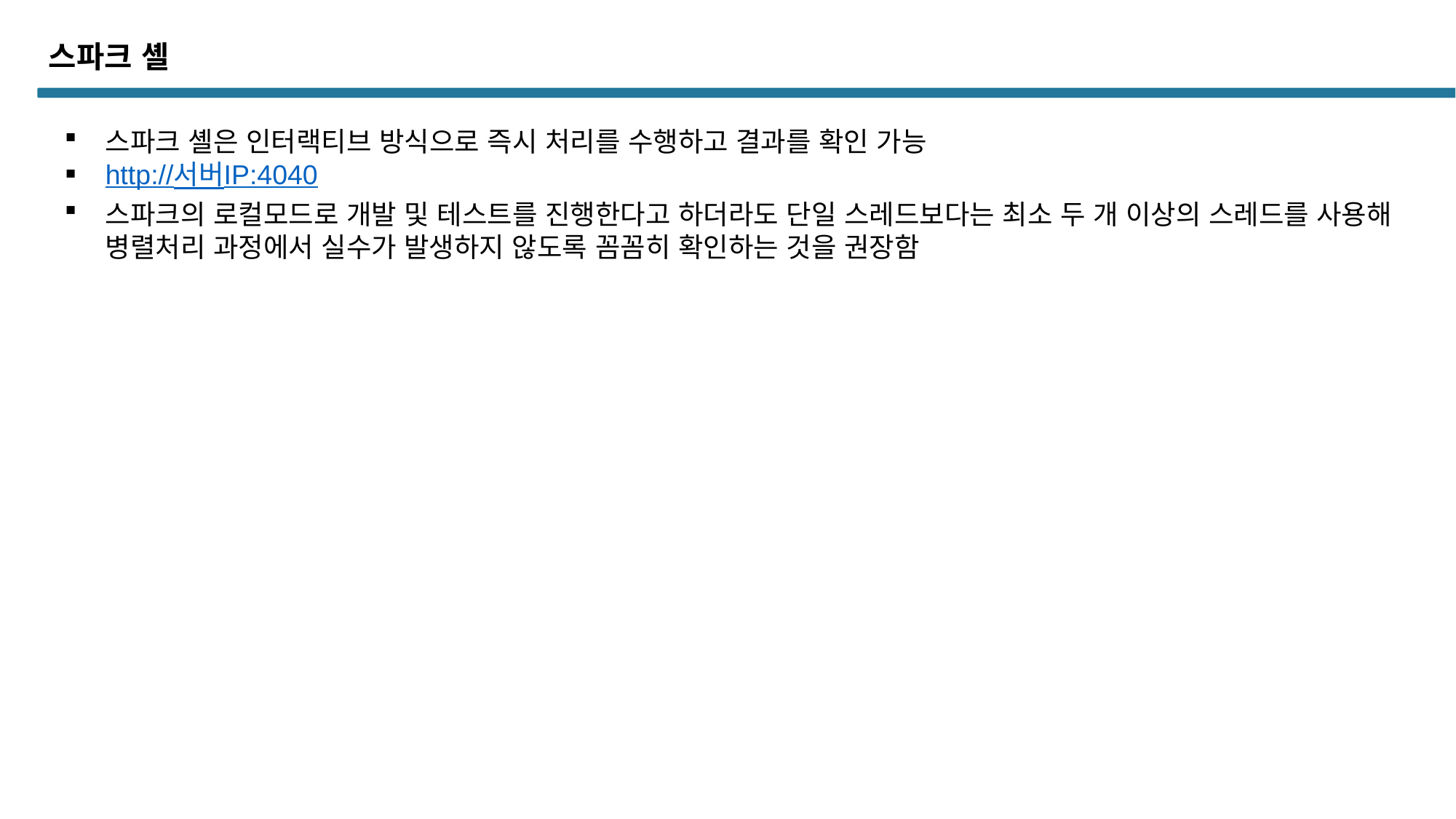

스파크 셸
스파크 셸은 인터랙티브 방식으로 즉시 처리를 수행하고 결과를 확인 가능
http://서버IP:4040
스파크의 로컬모드로 개발 및 테스트를 진행한다고 하더라도 단일 스레드보다는 최소 두 개 이상의 스레드를 사용해 병렬처리 과정에서 실수가 발생하지 않도록 꼼꼼히 확인하는 것을 권장함